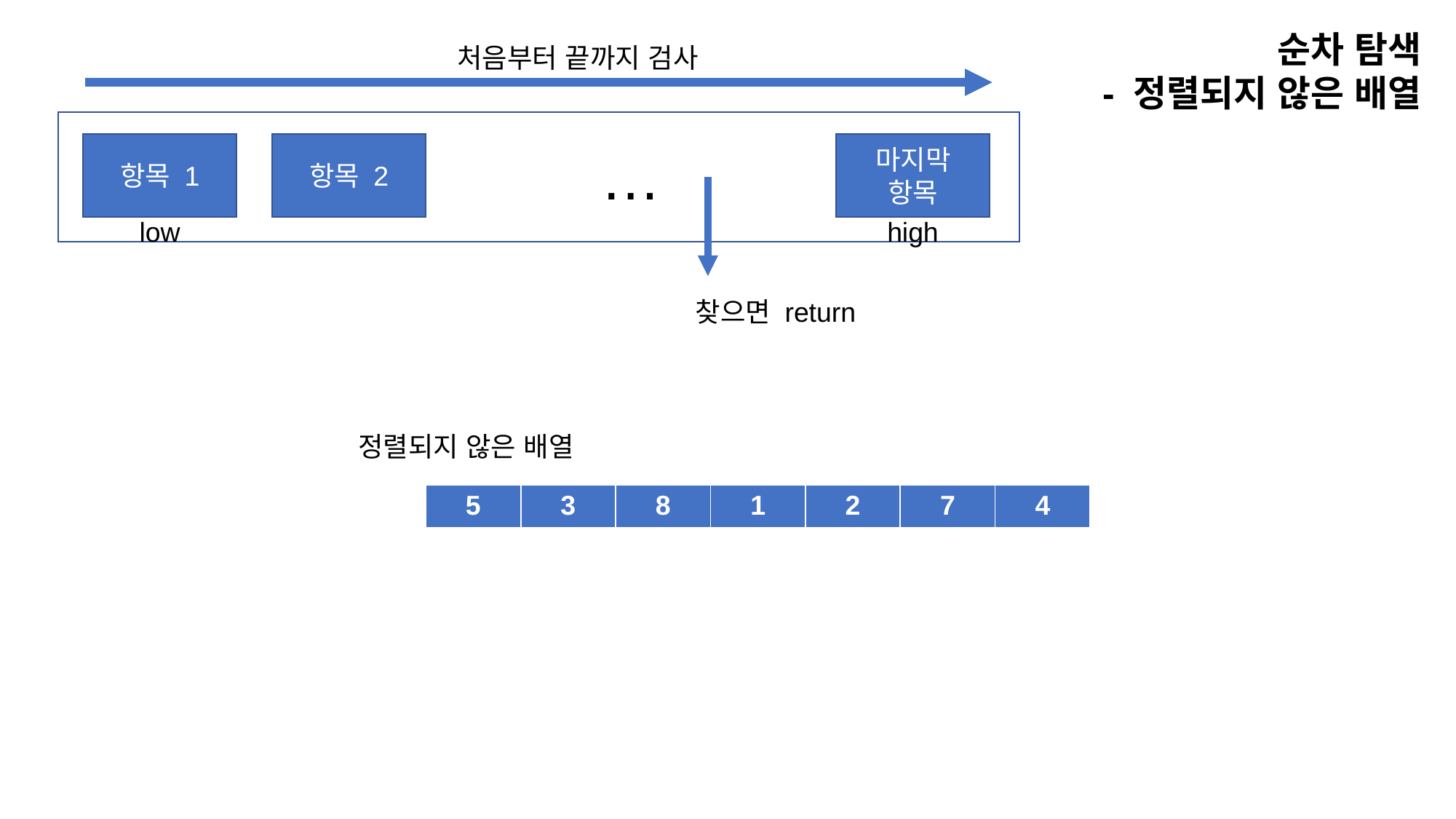

순차 탐색
- 정렬되지 않은 배열
처음부터 끝까지 검사

…
마지막
항목
항목 1
항목 2
low
high
찾으면 return
정렬되지 않은 배열
| 5 | 3 | 8 | 1 | 2 | 7 | 4 |
| --- | --- | --- | --- | --- | --- | --- |